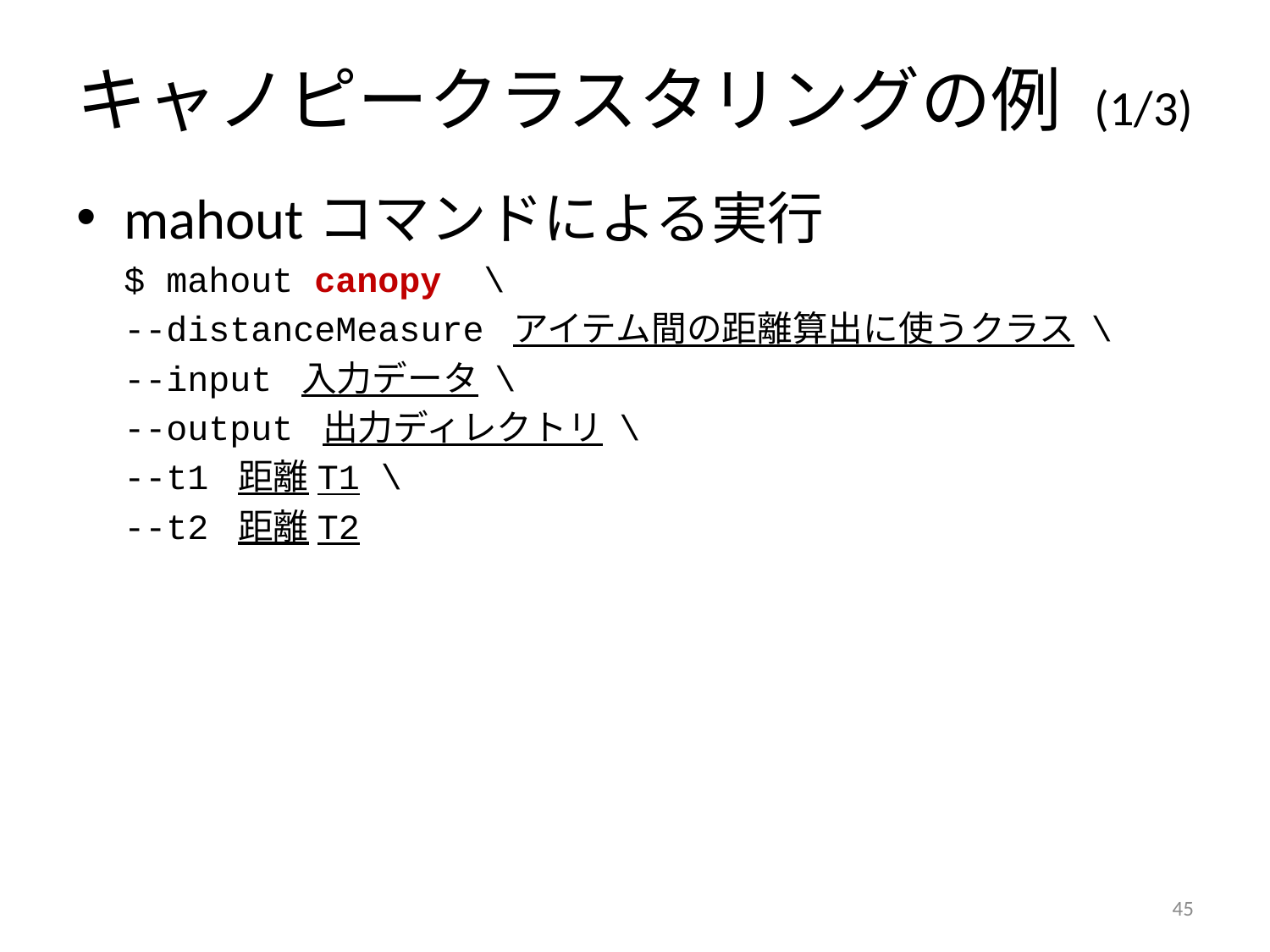

# キャノピークラスタリングの例 (1/3)
mahoutコマンドによる実行
	$ mahout canopy  \
	--distanceMeasure アイテム間の距離算出に使うクラス \
	--input 入力データ \
	--output 出力ディレクトリ \
	--t1 距離T1 \
	--t2 距離T2

45